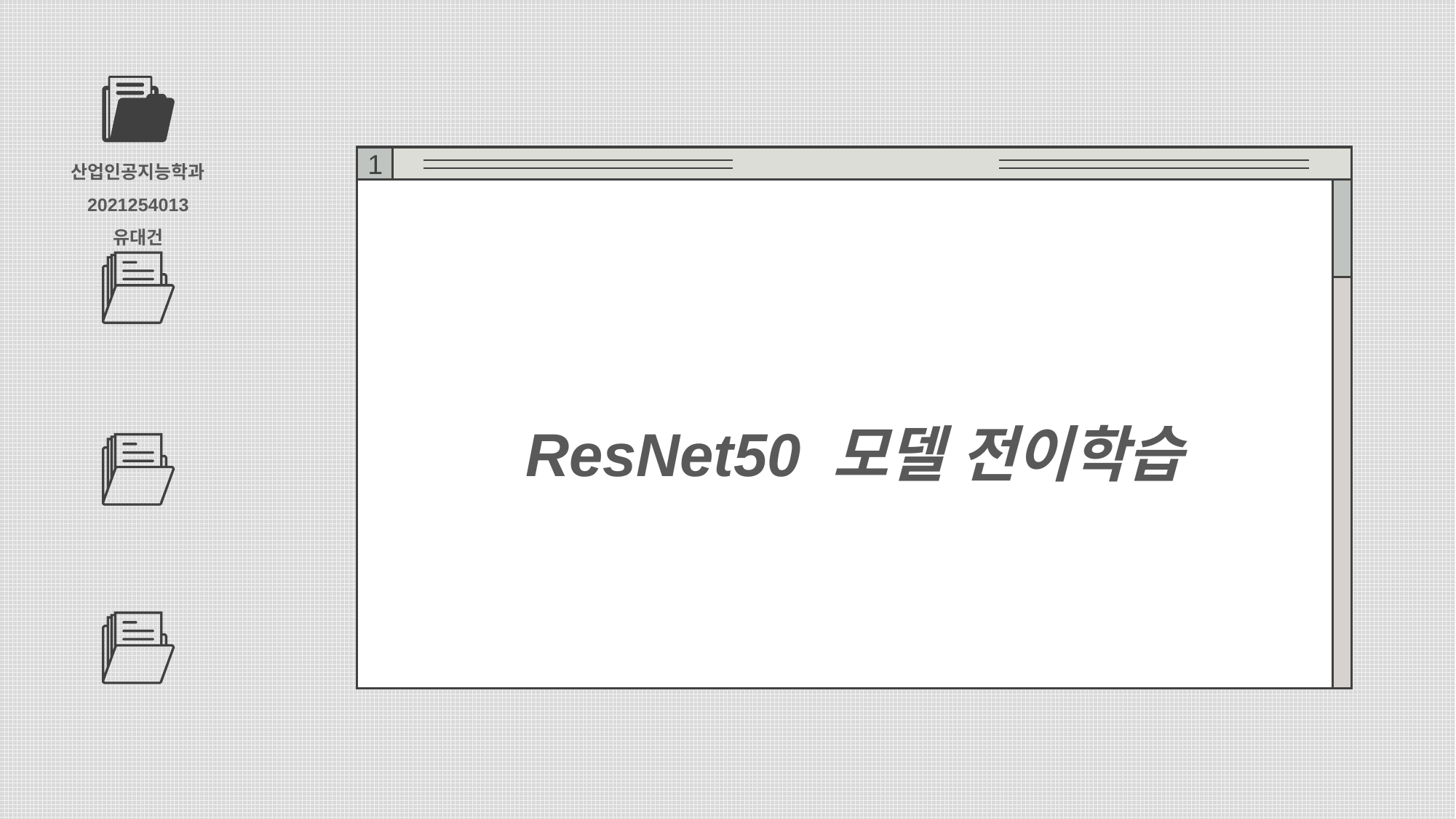

산업인공지능학과
2021254013
유대건

1
ResNet50 모델 전이학습